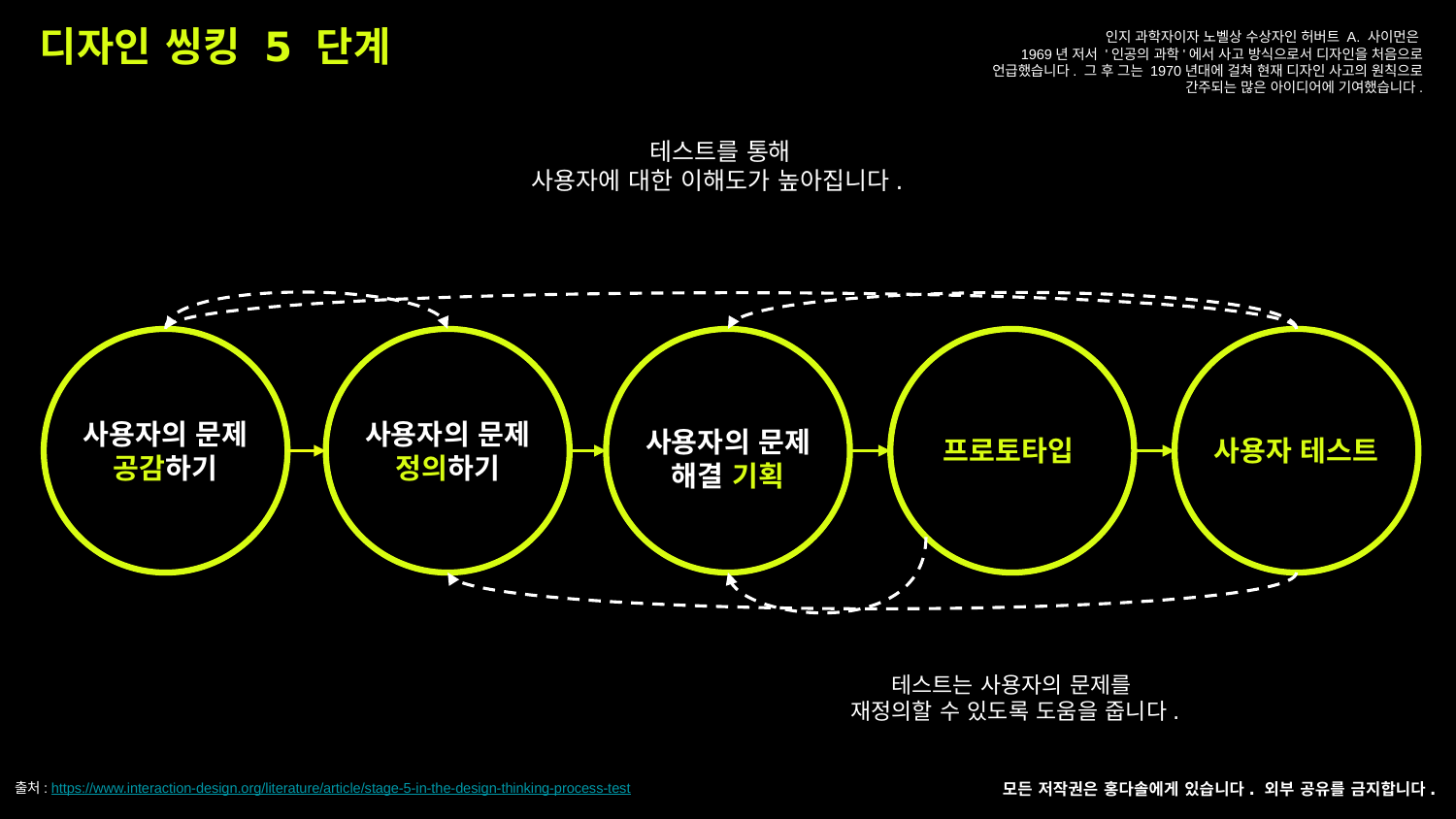

디자인 씽킹 5 단계
인지 과학자이자 노벨상 수상자인 허버트 A. 사이먼은
1969년 저서 '인공의 과학'에서 사고 방식으로서 디자인을 처음으로 언급했습니다. 그 후 그는 1970년대에 걸쳐 현재 디자인 사고의 원칙으로 간주되는 많은 아이디어에 기여했습니다.
 테스트를 통해
사용자에 대한 이해도가 높아집니다.

사용자의 문제
공감하기

사용자의 문제
정의하기

사용자의 문제
공감하기
사용자의 문제 해결 기획
프로토타입
사용자 테스트
테스트는 사용자의 문제를
재정의할 수 있도록 도움을 줍니다.
모든 저작권은 홍다솔에게 있습니다. 외부 공유를 금지합니다.
출처: https://www.interaction-design.org/literature/article/stage-5-in-the-design-thinking-process-test